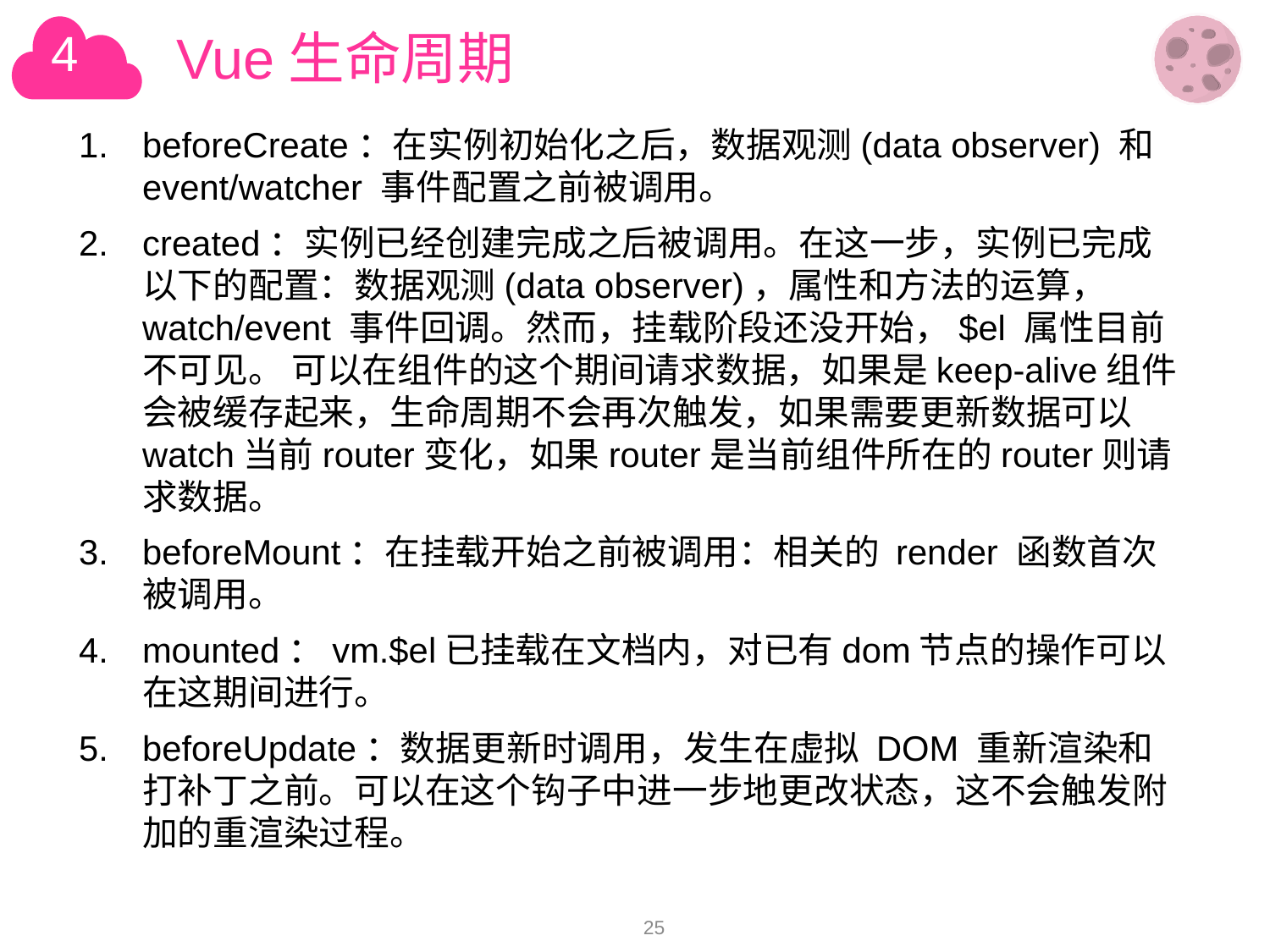

# Vue生命周期
beforeCreate：在实例初始化之后，数据观测(data observer) 和 event/watcher 事件配置之前被调用。
created：实例已经创建完成之后被调用。在这一步，实例已完成以下的配置：数据观测(data observer)，属性和方法的运算， watch/event 事件回调。然而，挂载阶段还没开始，$el 属性目前不可见。 可以在组件的这个期间请求数据，如果是keep-alive组件会被缓存起来，生命周期不会再次触发，如果需要更新数据可以watch当前router变化，如果router是当前组件所在的router则请求数据。
beforeMount：在挂载开始之前被调用：相关的 render 函数首次被调用。
mounted：vm.$el已挂载在文档内，对已有dom节点的操作可以在这期间进行。
beforeUpdate：数据更新时调用，发生在虚拟 DOM 重新渲染和打补丁之前。可以在这个钩子中进一步地更改状态，这不会触发附加的重渲染过程。
25